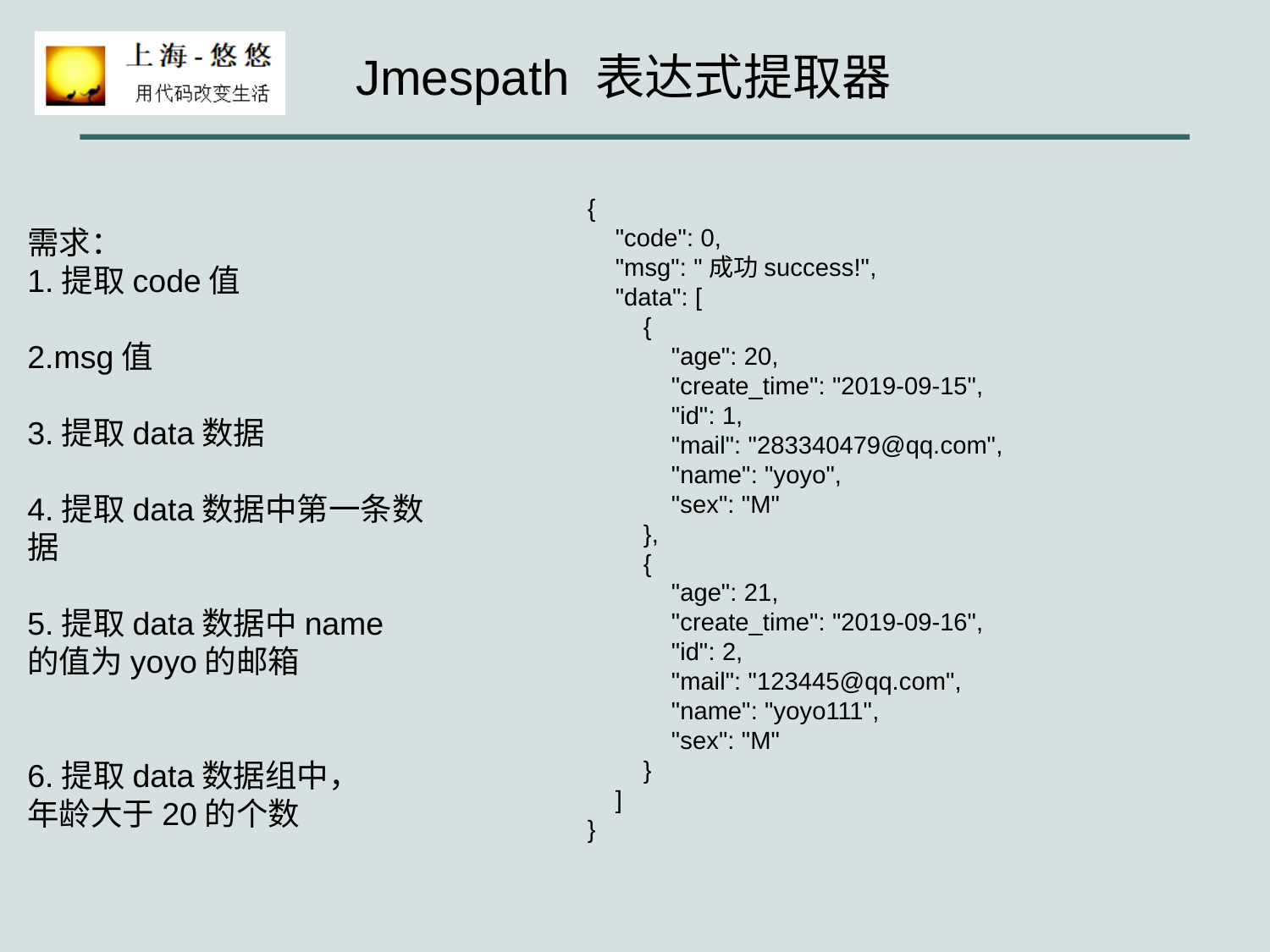

{
    "code": 0,
    "msg": "成功success!",
    "data": [
        {
            "age": 20,
            "create_time": "2019-09-15",
            "id": 1,
            "mail": "283340479@qq.com",
            "name": "yoyo",
            "sex": "M"
        },
        {
            "age": 21,
            "create_time": "2019-09-16",
            "id": 2,
            "mail": "123445@qq.com",
            "name": "yoyo111",
            "sex": "M"
        }
    ]
}
需求：
1.提取code值

2.msg值

3.提取data数据

4.提取data数据中第一条数据

5.提取data数据中name
的值为yoyo的邮箱

6.提取data数据组中，
年龄大于20的个数